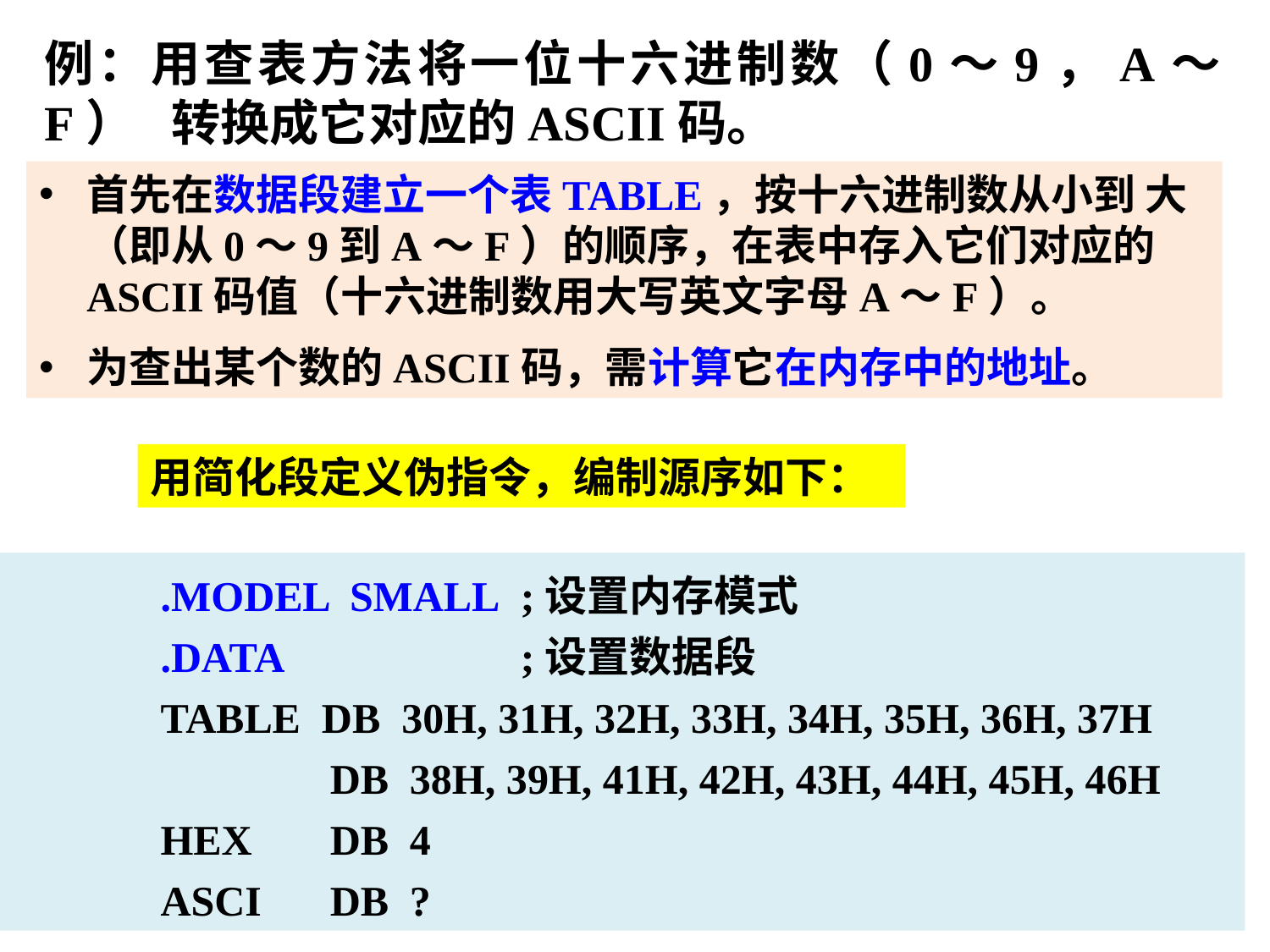

例：用查表方法将一位十六进制数（0～9，A～F） 	转换成它对应的ASCII码。
首先在数据段建立一个表TABLE，按十六进制数从小到 大（即从0～9到A～F）的顺序，在表中存入它们对应的ASCII码值（十六进制数用大写英文字母A～F）。
为查出某个数的ASCII码，需计算它在内存中的地址。
用简化段定义伪指令，编制源序如下：
.MODEL  SMALL	;设置内存模式
.DATA		;设置数据段
TABLE  DB  30H, 31H, 32H, 33H, 34H, 35H, 36H, 37H
     	      DB  38H, 39H, 41H, 42H, 43H, 44H, 45H, 46H
HEX	      DB  4
ASCI	      DB  ?
65